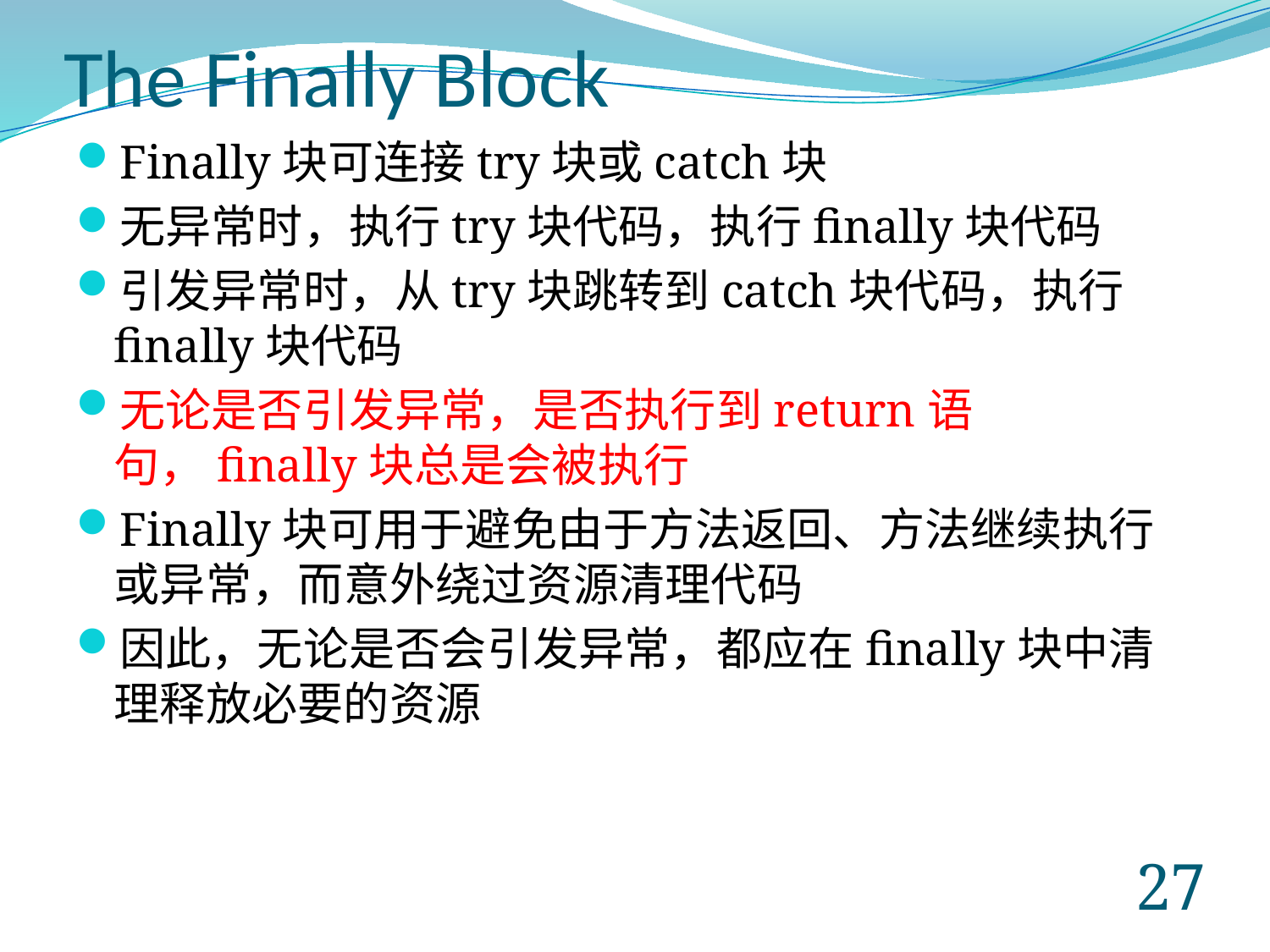

# The Finally Block
Finally块可连接try块或catch块
无异常时，执行try块代码，执行finally块代码
引发异常时，从try块跳转到catch块代码，执行finally块代码
无论是否引发异常，是否执行到return语句，finally块总是会被执行
Finally块可用于避免由于方法返回、方法继续执行或异常，而意外绕过资源清理代码
因此，无论是否会引发异常，都应在finally块中清理释放必要的资源
27